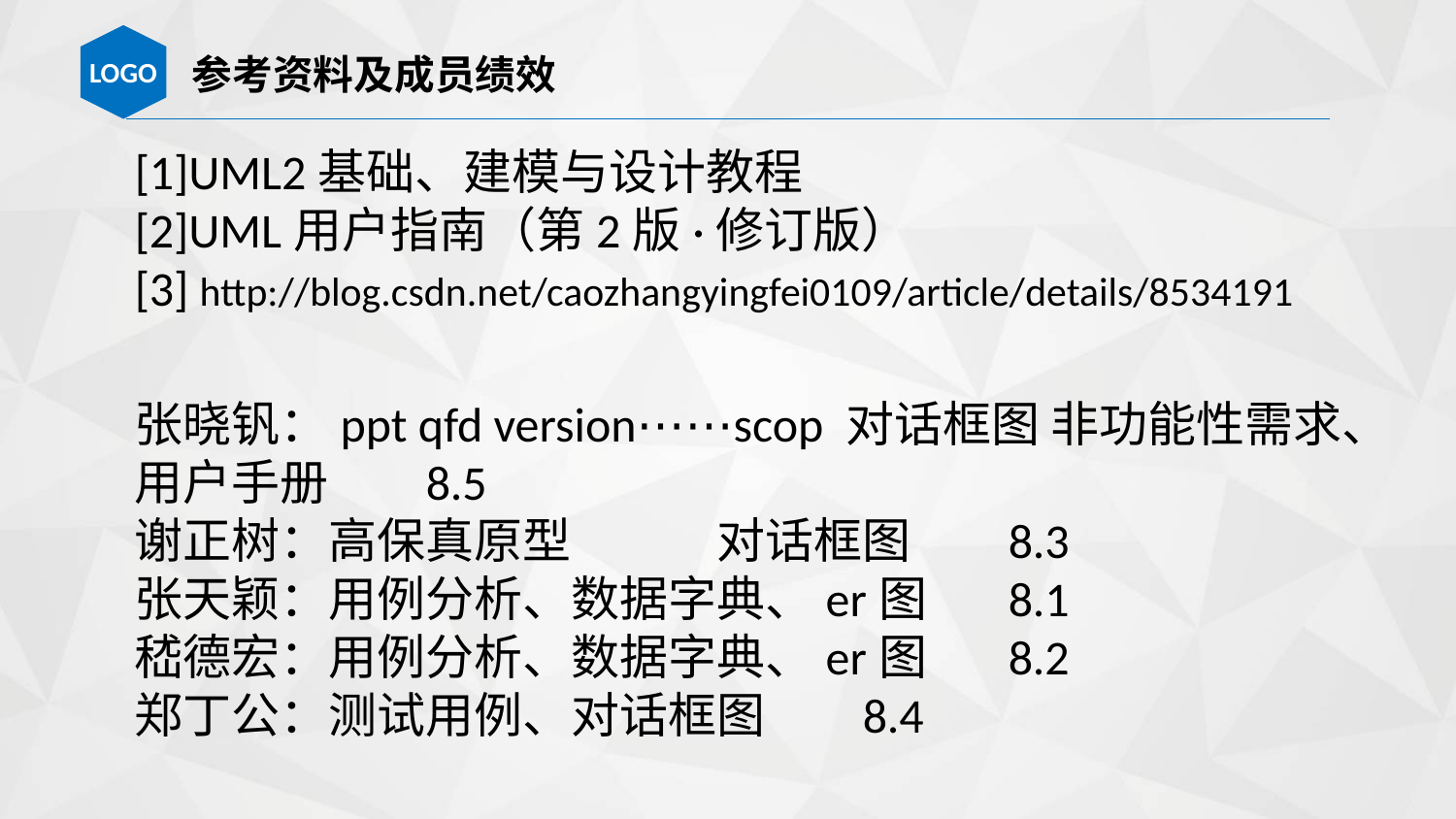

参考资料及成员绩效
[1]UML2基础、建模与设计教程
[2]UML用户指南（第2版·修订版）
[3] http://blog.csdn.net/caozhangyingfei0109/article/details/8534191
张晓钒：ppt qfd version⋯⋯scop 对话框图 非功能性需求、用户手册	8.5
谢正树：高保真原型	对话框图	8.3
张天颖：用例分析、数据字典、er图	8.1
嵇德宏：用例分析、数据字典、er图	8.2
郑丁公：测试用例、对话框图	8.4